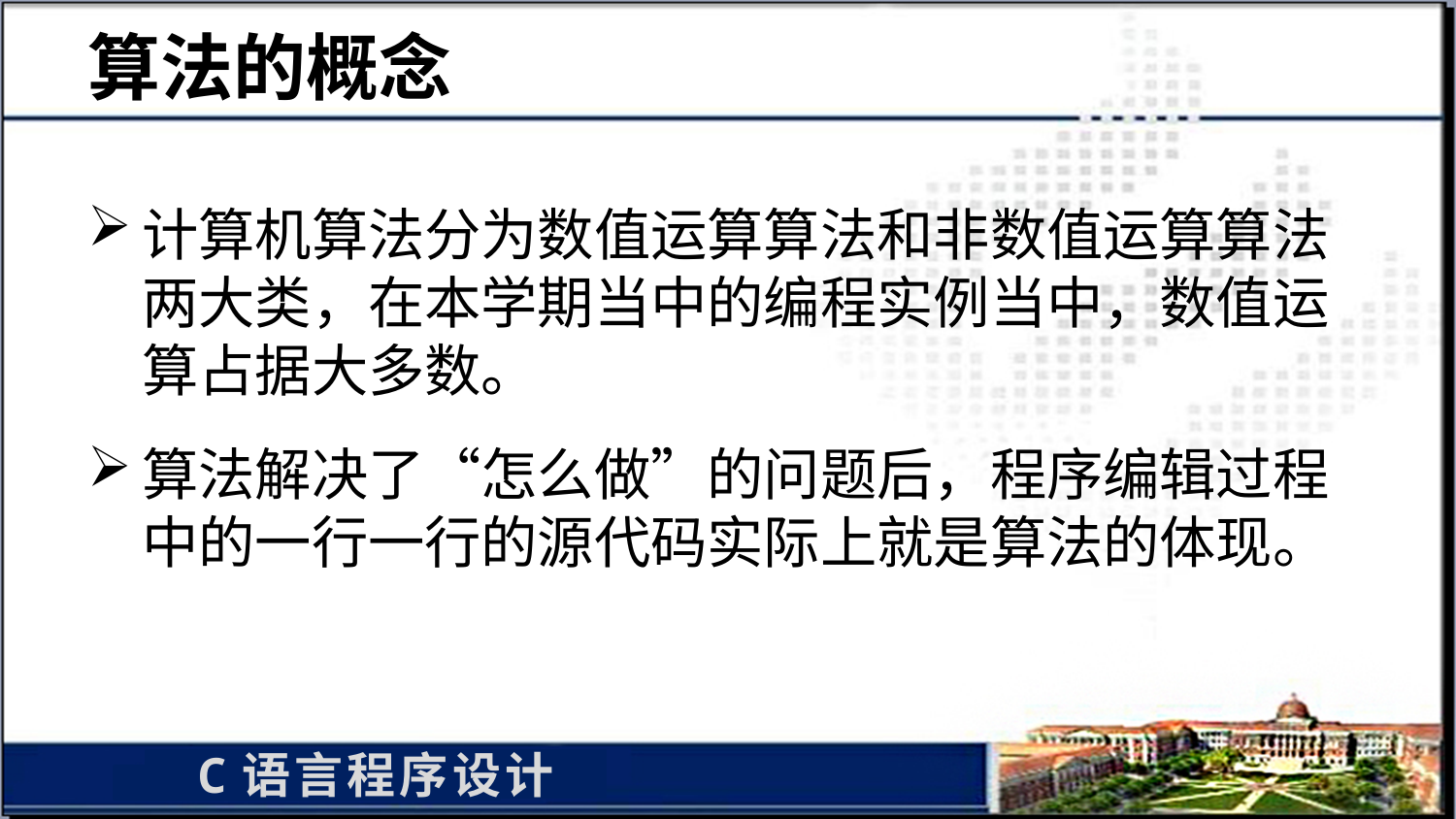

# 算法的概念
计算机算法分为数值运算算法和非数值运算算法两大类，在本学期当中的编程实例当中，数值运算占据大多数。
算法解决了“怎么做”的问题后，程序编辑过程中的一行一行的源代码实际上就是算法的体现。